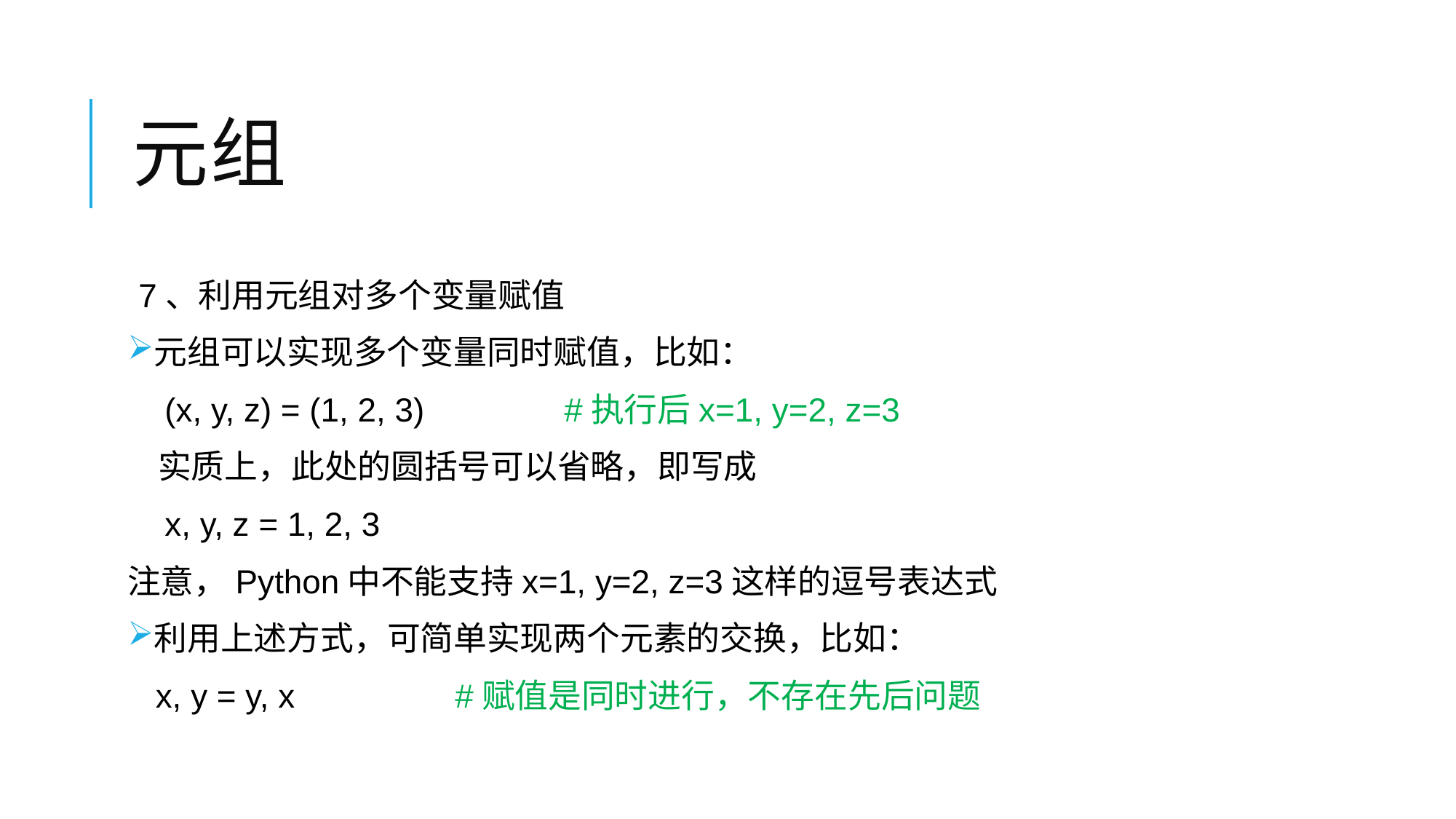

# 元组
7、利用元组对多个变量赋值
元组可以实现多个变量同时赋值，比如：
    (x, y, z) = (1, 2, 3)		#执行后x=1, y=2, z=3
   实质上，此处的圆括号可以省略，即写成
    x, y, z = 1, 2, 3
注意，Python中不能支持x=1, y=2, z=3这样的逗号表达式
利用上述方式，可简单实现两个元素的交换，比如：
   x, y = y, x		#赋值是同时进行，不存在先后问题